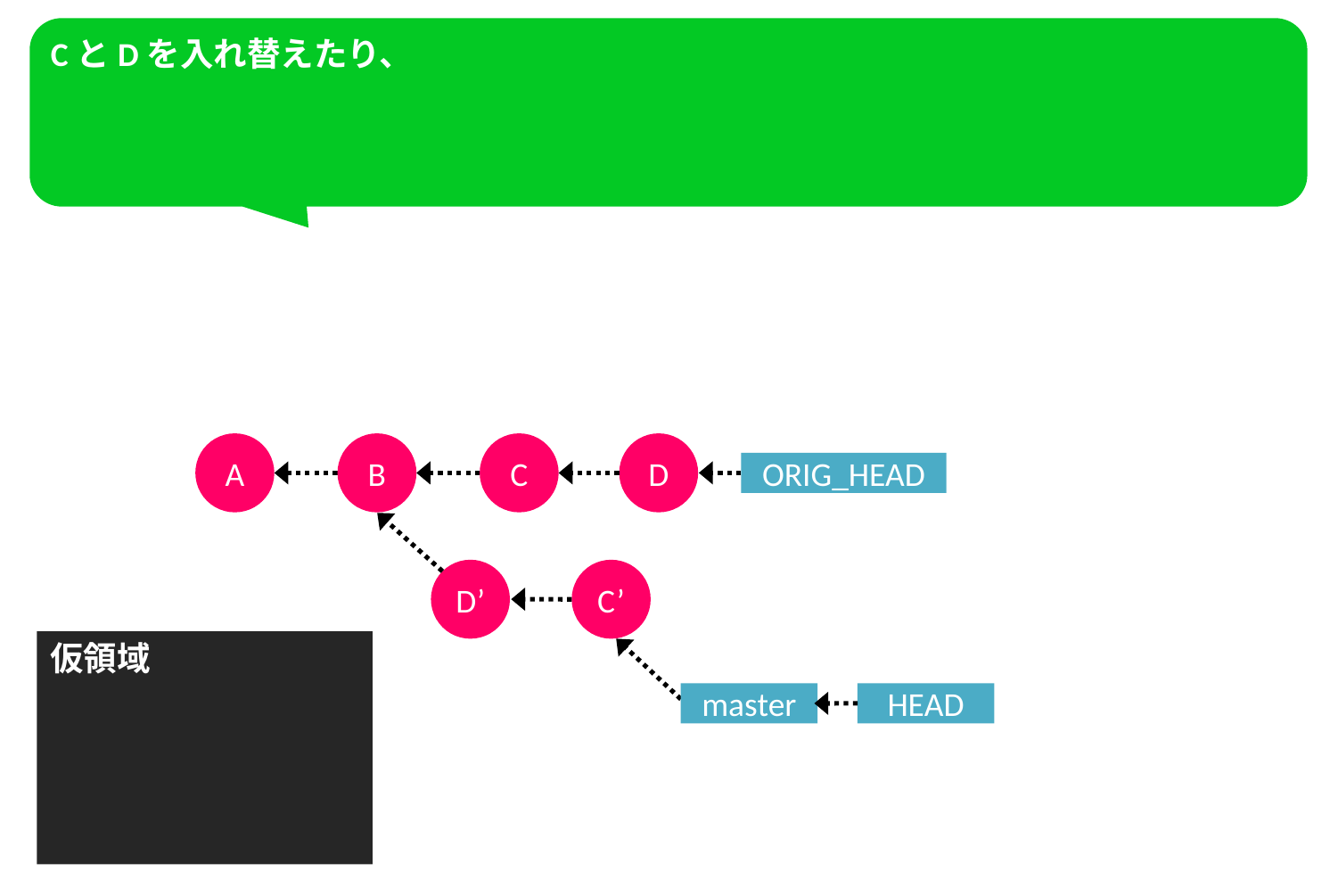

CとDを入れ替えたり、

A
B
C
D
ORIG_HEAD
D’
C’
仮領域
master
HEAD